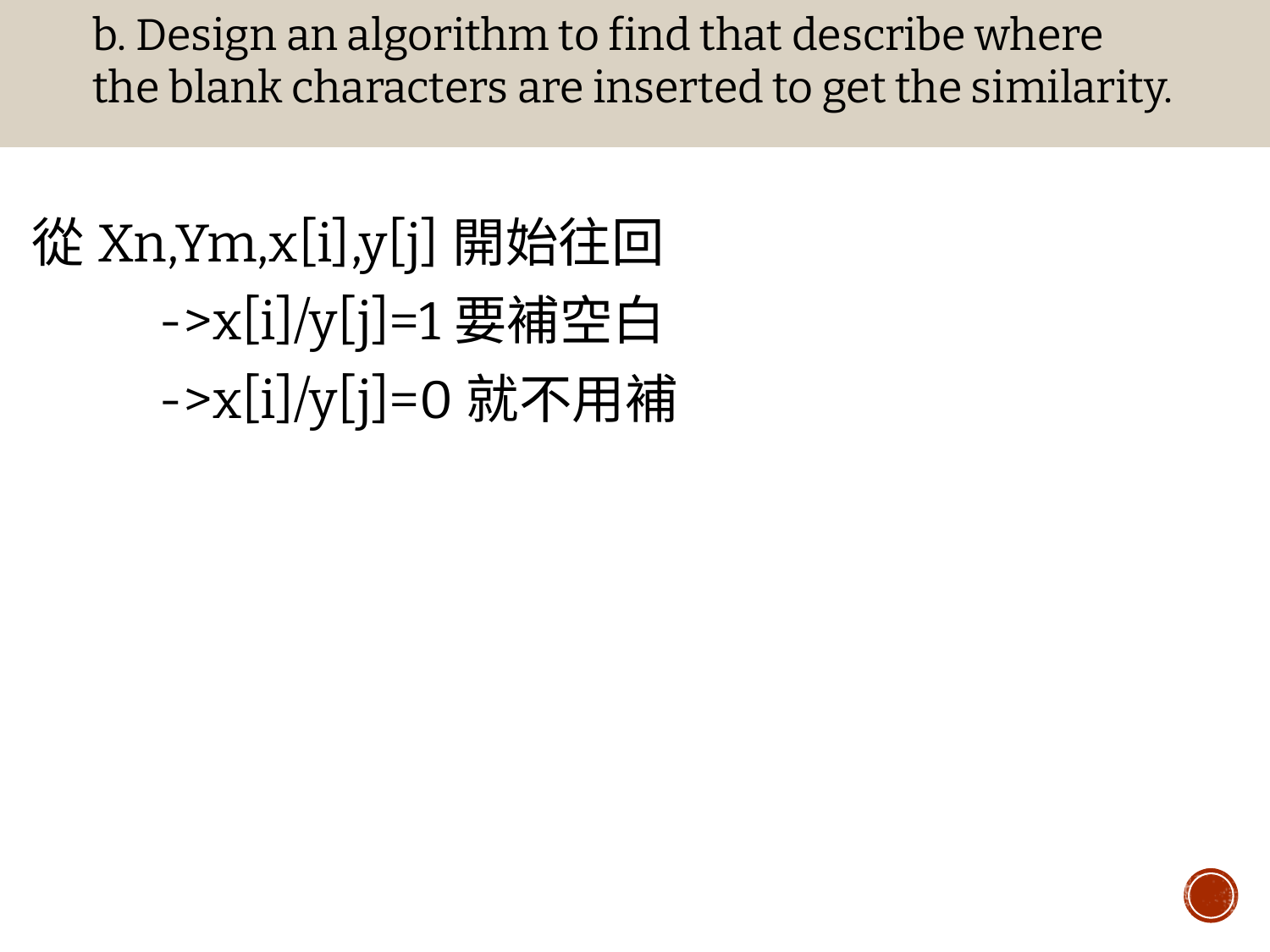

b. Design an algorithm to find that describe where the blank characters are inserted to get the similarity.

從Xn,Ym,x[i],y[j]開始往回
	->x[i]/y[j]=1要補空白
	->x[i]/y[j]=0就不用補